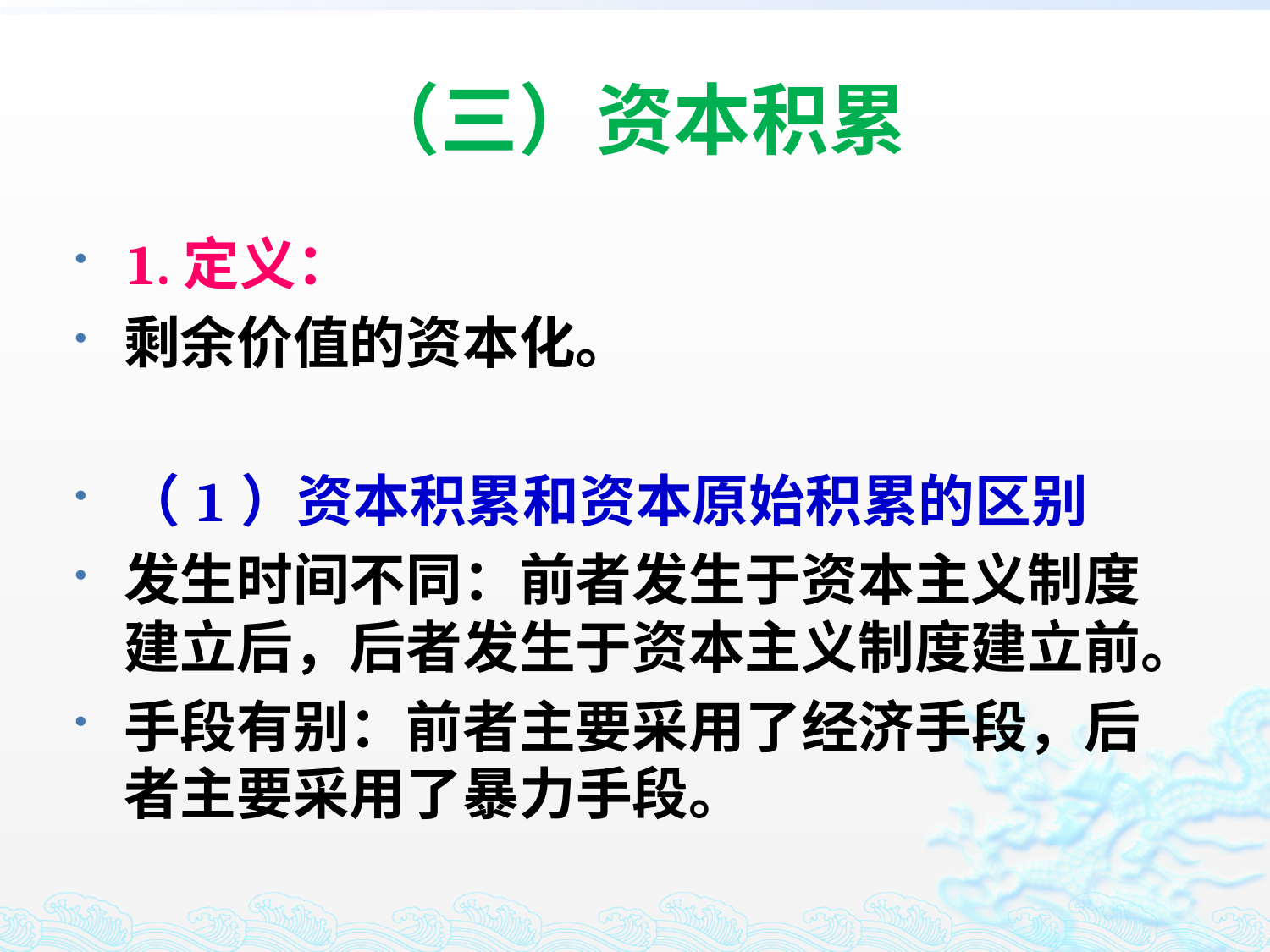

# （三）资本积累
1.定义：
剩余价值的资本化。

（1）资本积累和资本原始积累的区别
发生时间不同：前者发生于资本主义制度建立后，后者发生于资本主义制度建立前。
手段有别：前者主要采用了经济手段，后者主要采用了暴力手段。